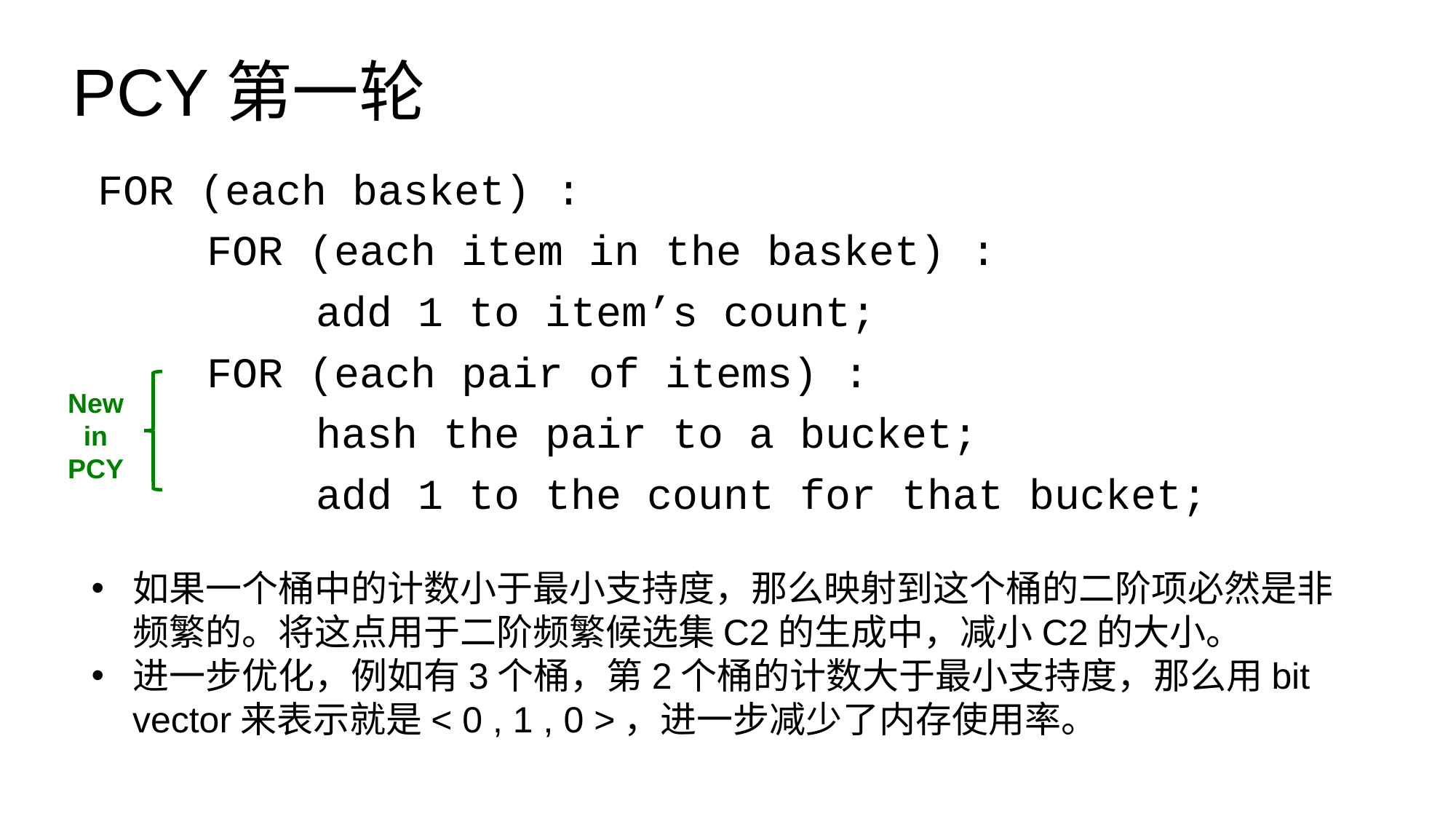

PCY第一轮
FOR (each basket) :
	FOR (each item in the basket) :
		add 1 to item’s count;
	FOR (each pair of items) :
		hash the pair to a bucket;
		add 1 to the count for that bucket;

New in PCY
如果一个桶中的计数小于最小支持度，那么映射到这个桶的二阶项必然是非频繁的。将这点用于二阶频繁候选集C2的生成中，减小C2的大小。
进一步优化，例如有3个桶，第2个桶的计数大于最小支持度，那么用bit vector来表示就是< 0 , 1 , 0 >，进一步减少了内存使用率。